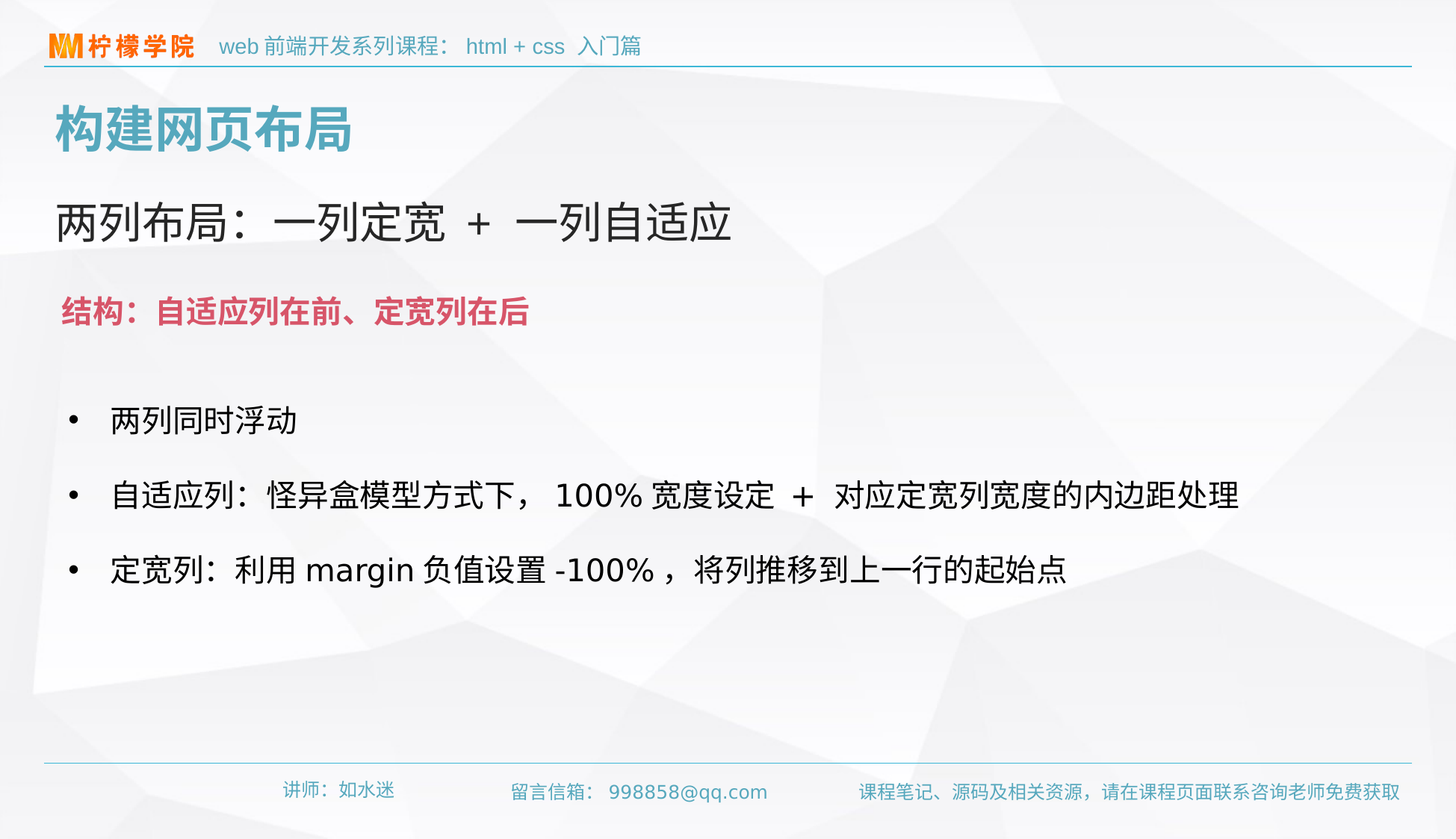

构建网页布局
两列布局：一列定宽 + 一列自适应
结构：自适应列在前、定宽列在后
两列同时浮动
自适应列：怪异盒模型方式下，100%宽度设定 + 对应定宽列宽度的内边距处理
定宽列：利用margin负值设置-100%，将列推移到上一行的起始点